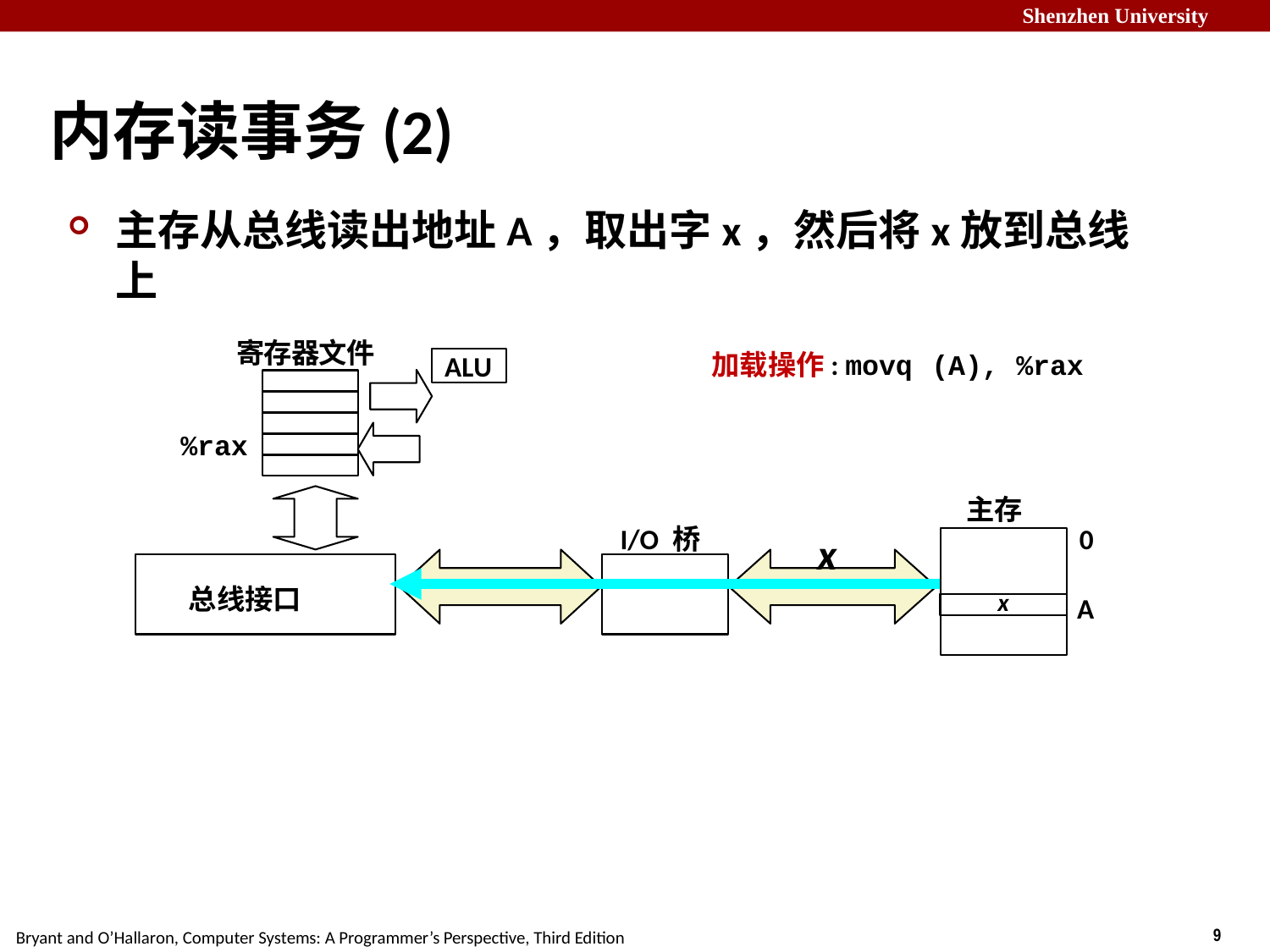

# 内存读事务(2)
主存从总线读出地址A，取出字x，然后将x放到总线上
寄存器文件
加载操作: movq
(A), %rax
ALU

%rax

主存
0
I/O 桥
x

总线接口

x
A